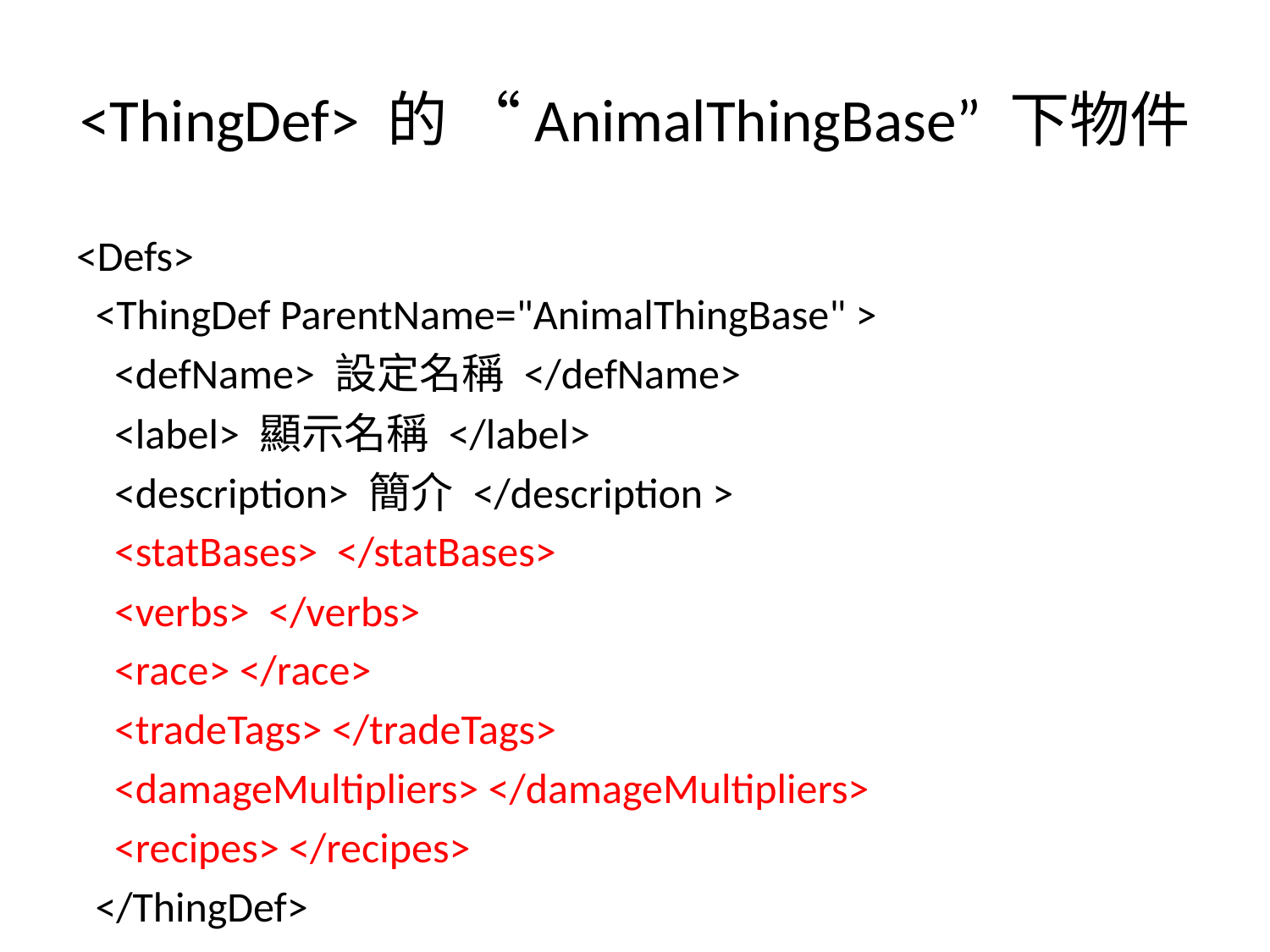

# <ThingDef> 的 “AnimalThingBase” 下物件
<Defs>
  <ThingDef ParentName="AnimalThingBase" >
    <defName> 設定名稱 </defName>
    <label> 顯示名稱 </label>
    <description> 簡介 </description >
    <statBases>  </statBases>
    <verbs>  </verbs>
    <race> </race>
    <tradeTags> </tradeTags>
    <damageMultipliers> </damageMultipliers>
    <recipes> </recipes>
  </ThingDef>